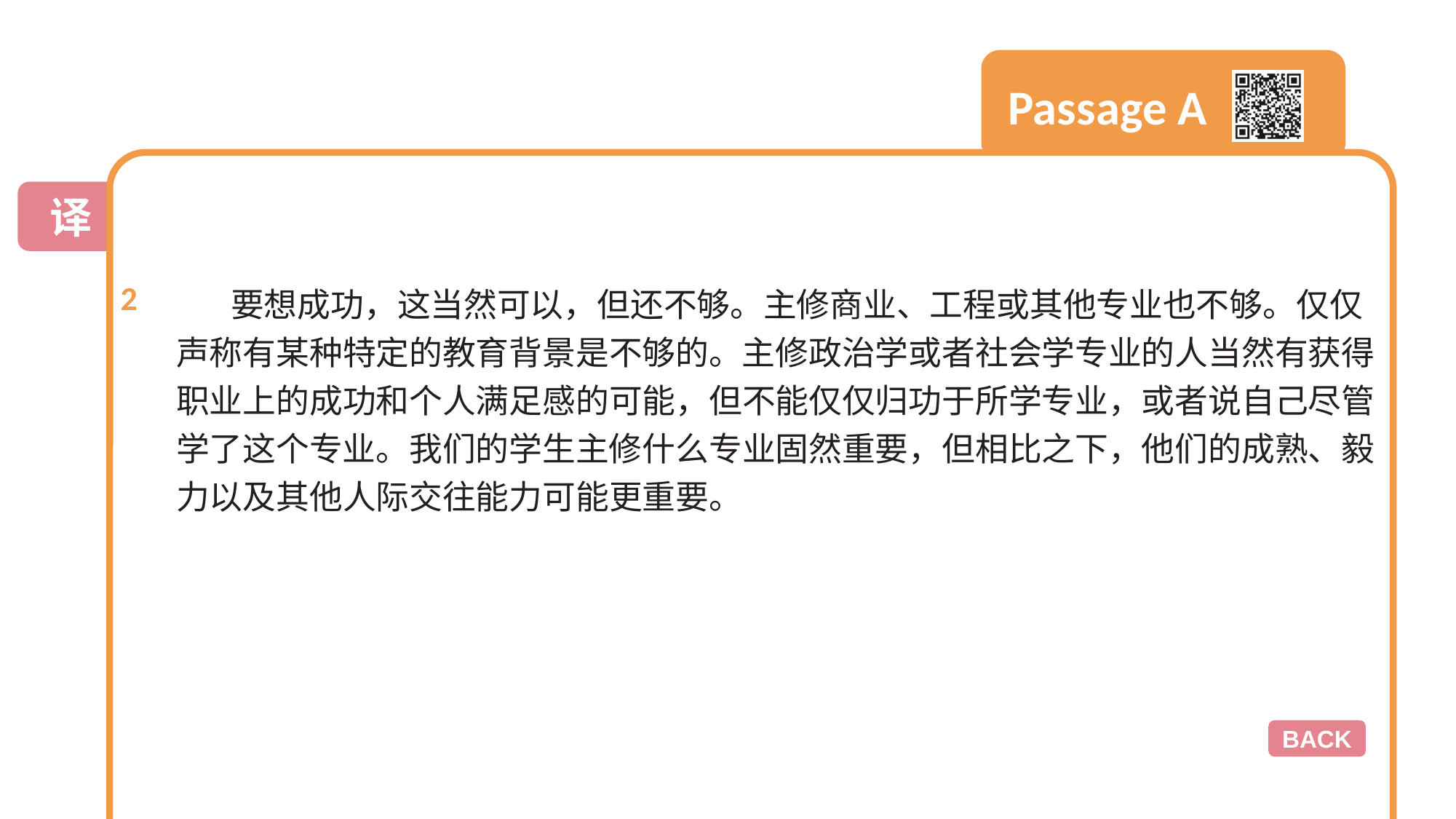

要想成功，这当然可以，但还不够。主修商业、工程或其他专业也不够。仅仅声称有某种特定的教育背景是不够的。主修政治学或者社会学专业的人当然有获得职业上的成功和个人满足感的可能，但不能仅仅归功于所学专业，或者说自己尽管学了这个专业。我们的学生主修什么专业固然重要，但相比之下，他们的成熟、毅力以及其他人际交往能力可能更重要。

2

BACK